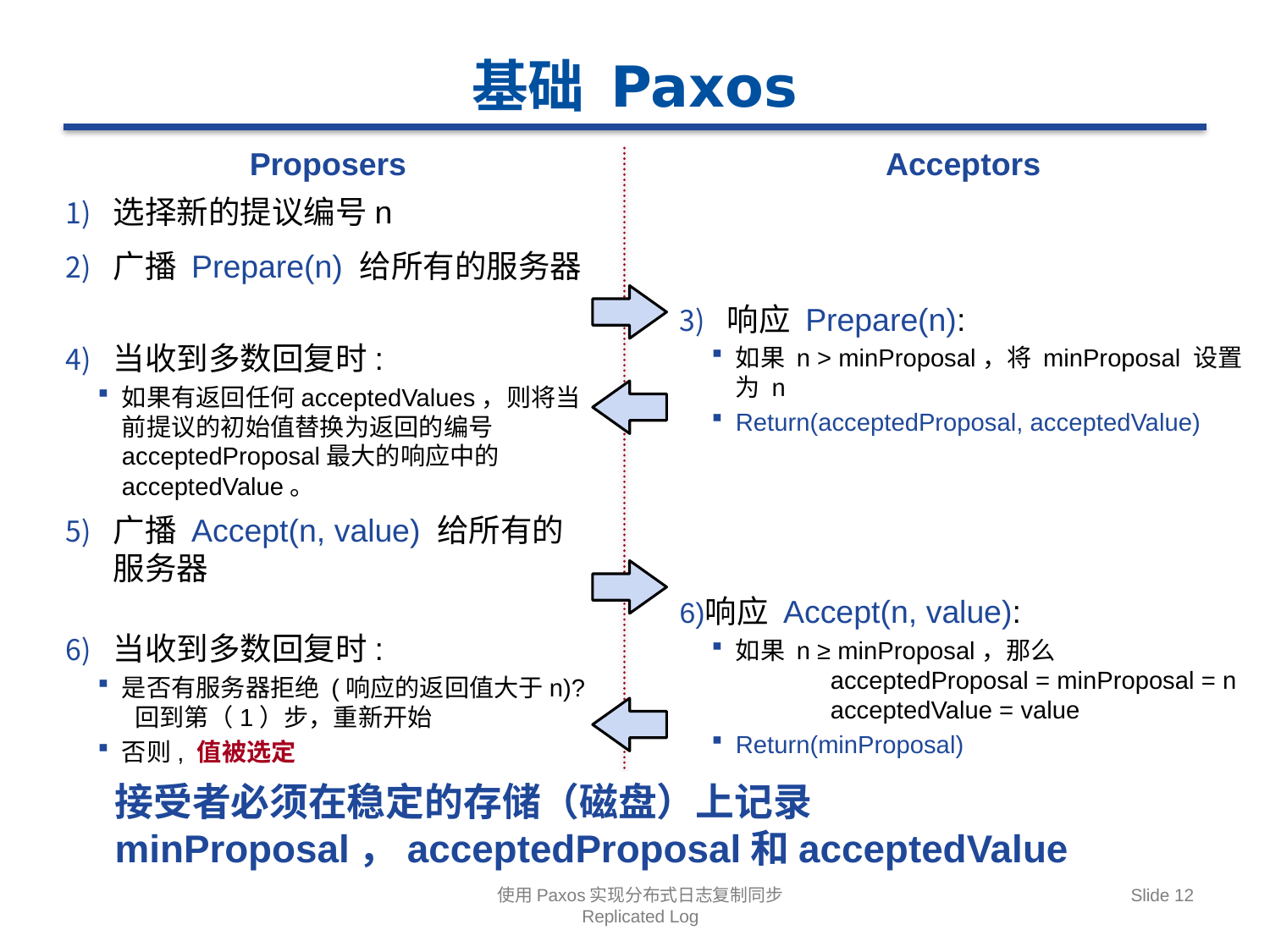

# 基础 Paxos
Proposers
选择新的提议编号n
广播 Prepare(n) 给所有的服务器

当收到多数回复时:
如果有返回任何acceptedValues，则将当前提议的初始值替换为返回的编号acceptedProposal最大的响应中的acceptedValue。
广播 Accept(n, value) 给所有的服务器
当收到多数回复时:
是否有服务器拒绝 (响应的返回值大于n)?  回到第（1）步，重新开始
否则, 值被选定

Acceptors

响应 Prepare(n):
如果 n > minProposal，将 minProposal 设置为 n
Return(acceptedProposal, acceptedValue)

响应 Accept(n, value):
如果 n ≥ minProposal，那么
	acceptedProposal = minProposal = n
	acceptedValue = value
Return(minProposal)

接受者必须在稳定的存储（磁盘）上记录minProposal，acceptedProposal和acceptedValue

使用Paxos实现分布式日志复制同步
Replicated Log
Slide 12